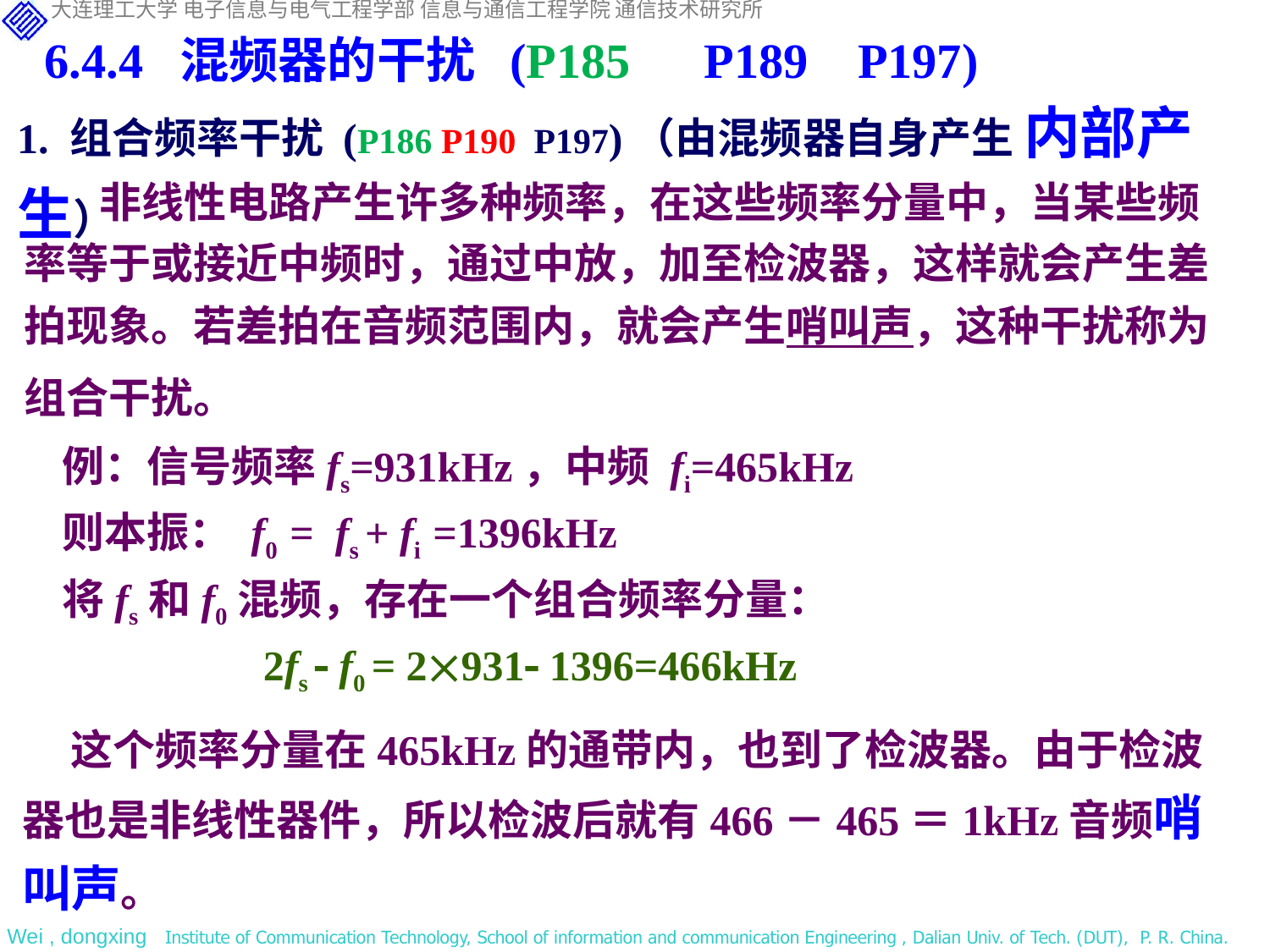

6.4.4  混频器的干扰  (P185      P189    P197)
1. 组合频率干扰 (P186 P190  P197)（由混频器自身产生 内部产生）
非线性电路产生许多种频率，在这些频率分量中，当某些频率等于或接近中频时，通过中放，加至检波器，这样就会产生差拍现象。若差拍在音频范围内，就会产生哨叫声，这种干扰称为组合干扰。
例：信号频率fs=931kHz，中频 fi=465kHz
则本振： f0  =  fs + fi  =1396kHz
将fs和f0混频，存在一个组合频率分量：
                   2fs − f0 = 2×931− 1396=466kHz
    这个频率分量在465kHz的通带内，也到了检波器。由于检波器也是非线性器件，所以检波后就有466－465＝1kHz音频哨叫声。